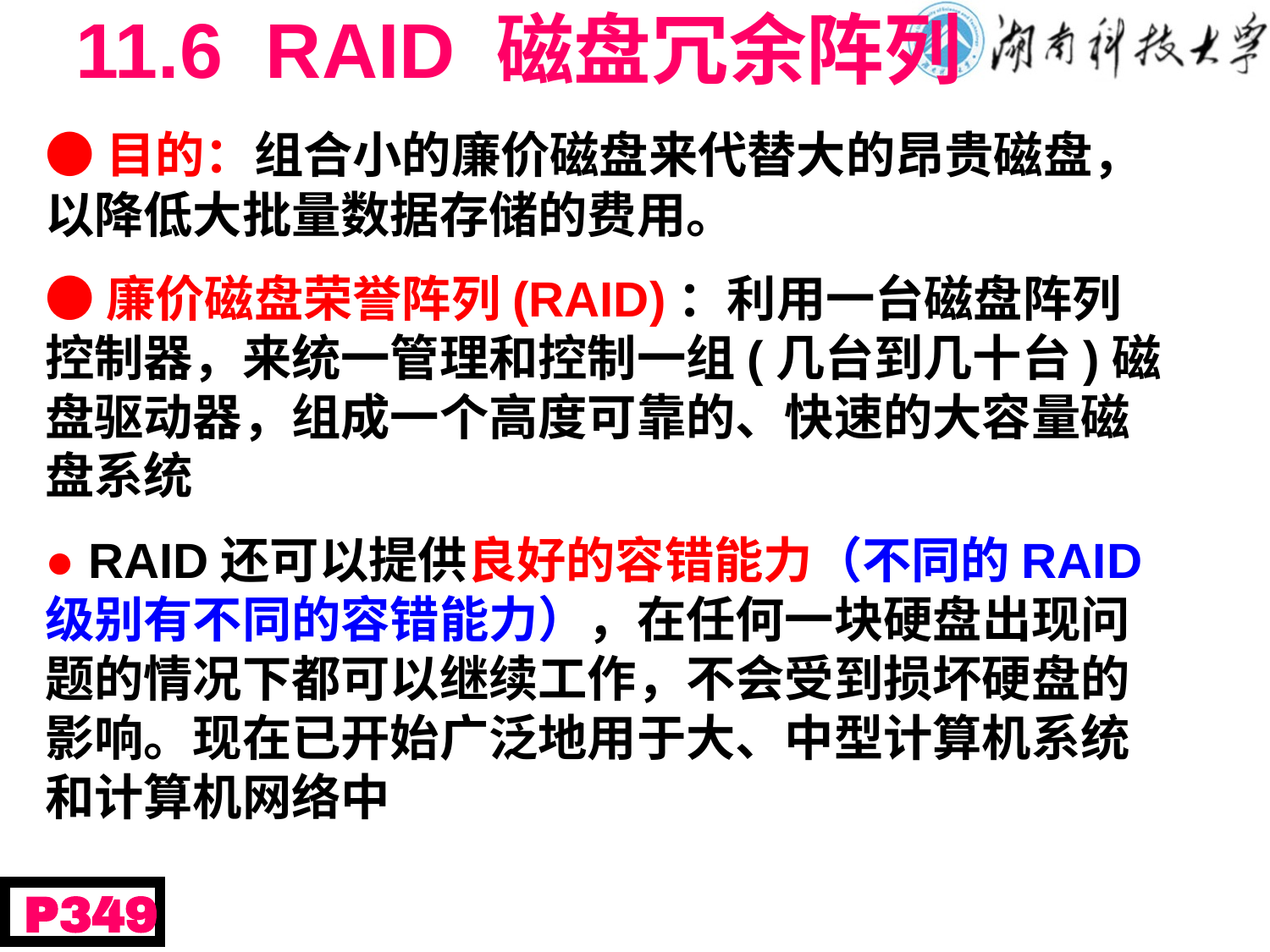

# 11.6  RAID 磁盘冗余阵列
●目的：组合小的廉价磁盘来代替大的昂贵磁盘，以降低大批量数据存储的费用。
●廉价磁盘荣誉阵列(RAID)：利用一台磁盘阵列控制器，来统一管理和控制一组(几台到几十台)磁盘驱动器，组成一个高度可靠的、快速的大容量磁盘系统
● RAID还可以提供良好的容错能力（不同的RAID级别有不同的容错能力），在任何一块硬盘出现问题的情况下都可以继续工作，不会受到损坏硬盘的影响。现在已开始广泛地用于大、中型计算机系统和计算机网络中
 P349